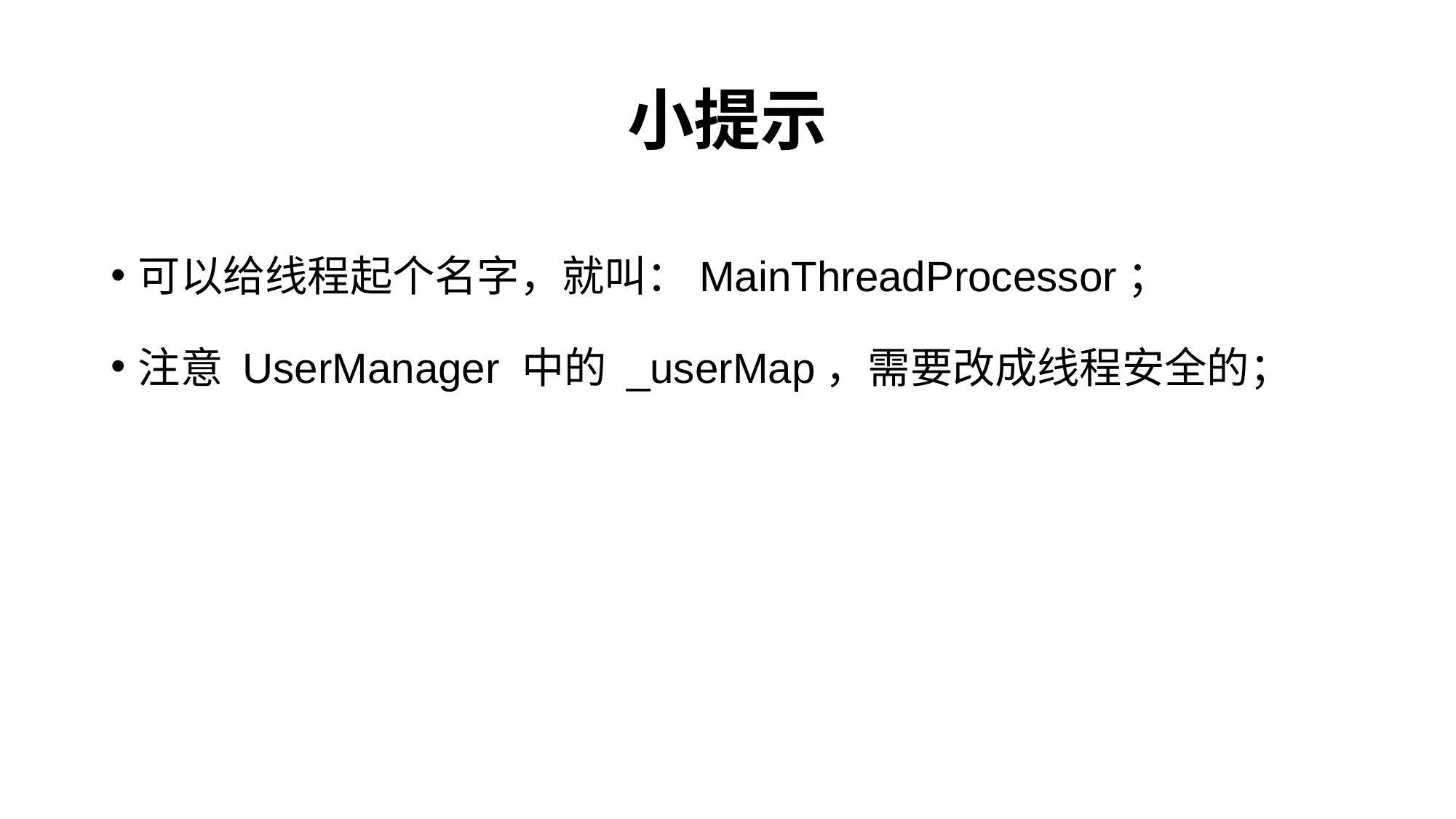

# 小提示
可以给线程起个名字，就叫：MainThreadProcessor；
注意 UserManager 中的 _userMap，需要改成线程安全的；